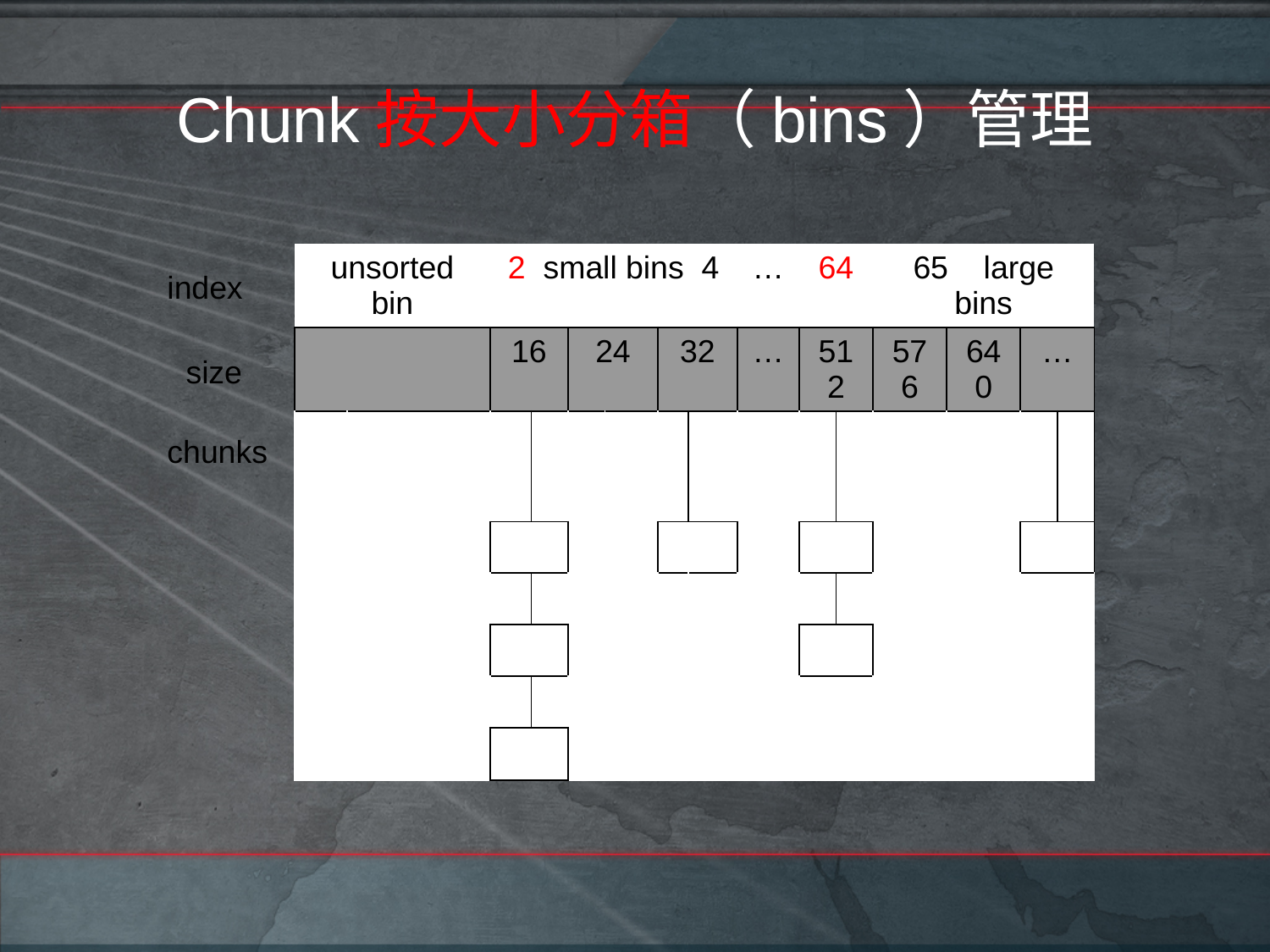

# Chunk按大小分箱（bins）管理
| unsorted bin |  | 2 small bins 4 |  |  |  |  |  |  | … | 64 |  | 65 large bins |  |  |  |
| --- | --- | --- | --- | --- | --- | --- | --- | --- | --- | --- | --- | --- | --- | --- | --- |
|  |  | 16 |  | 24 |  |  | 32 |  | … | 512 |  | 576 | 640 | … |  |
|  |  |  |  |  |  |  |  |  |  |  |  |  |  |  |  |
|  |  |  |  |  |  |  |  |  |  |  |  |  |  |  |  |
|  |  |  |  |  |  |  |  |  |  |  |  |  |  |  |  |
|  |  |  |  |  |  |  |  |  |  |  |  |  |  |  |  |
|  |  |  |  |  |  |  |  |  |  |  |  |  |  |  |  |
|  |  |  |  |  |  |  |  |  |  |  |  |  |  |  |  |
index
size
chunks